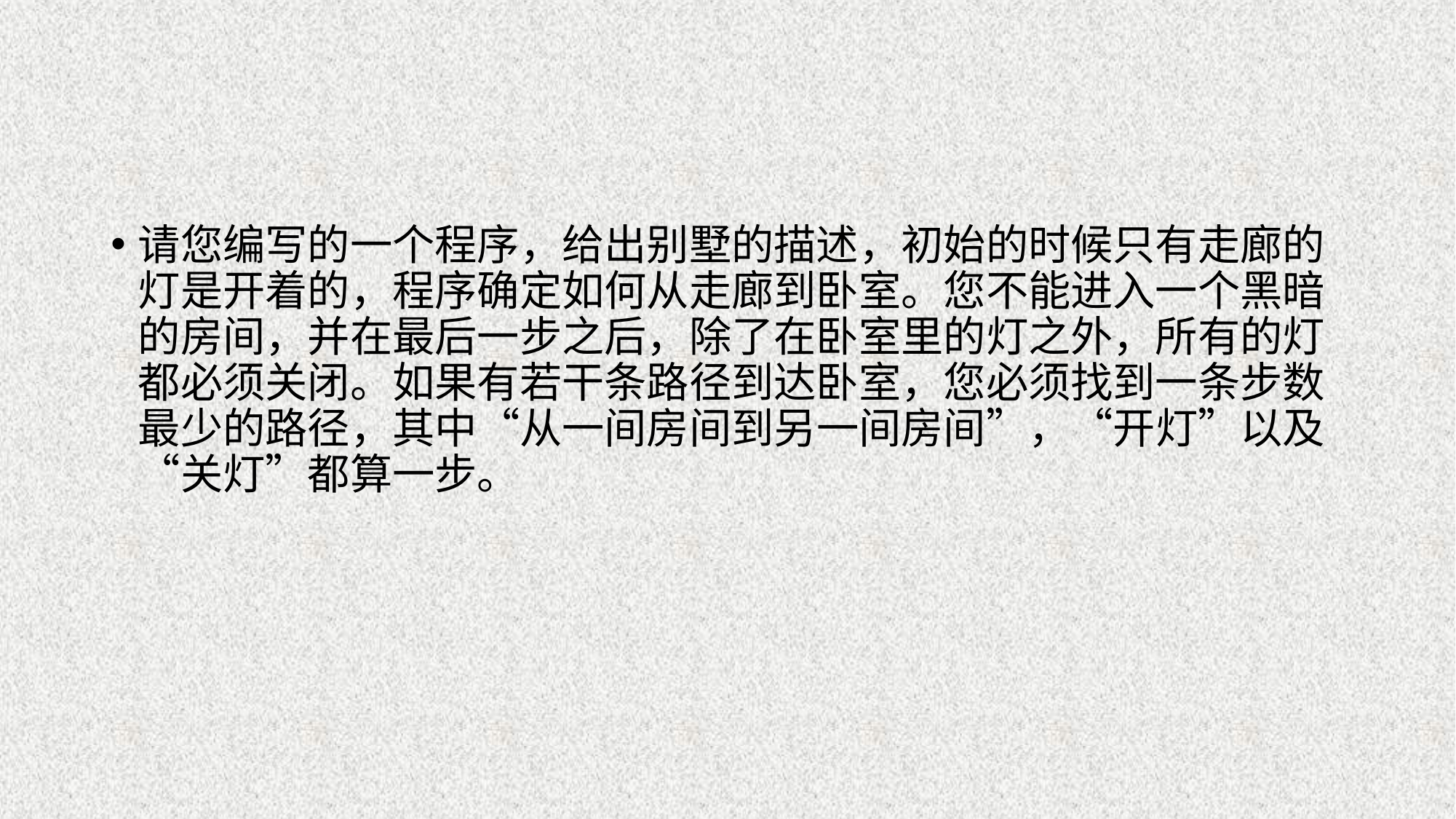

#
请您编写的一个程序，给出别墅的描述，初始的时候只有走廊的灯是开着的，程序确定如何从走廊到卧室。您不能进入一个黑暗的房间，并在最后一步之后，除了在卧室里的灯之外，所有的灯都必须关闭。如果有若干条路径到达卧室，您必须找到一条步数最少的路径，其中“从一间房间到另一间房间”，“开灯”以及“关灯”都算一步。